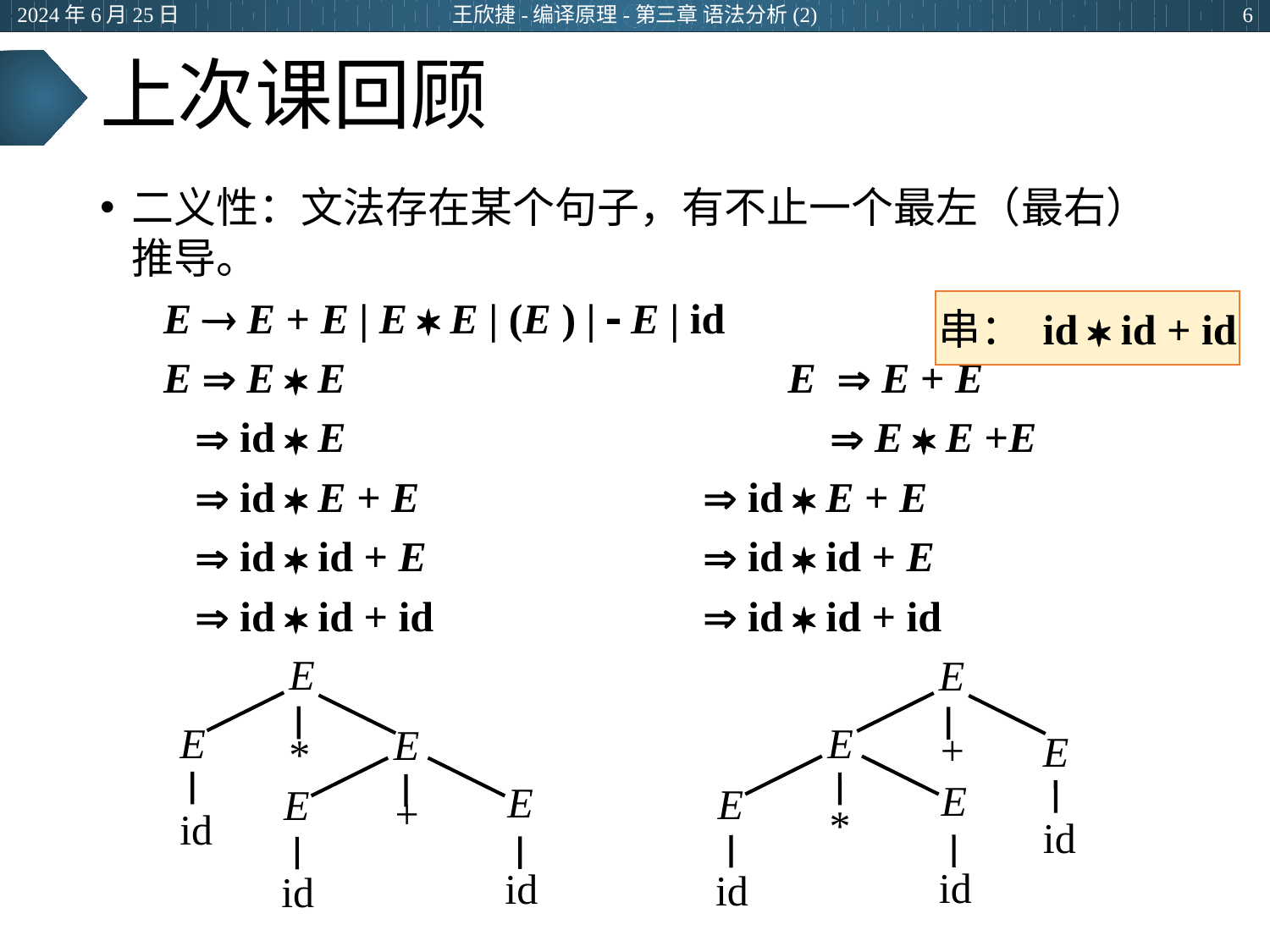

2024年6月25日
王欣捷-编译原理-第三章 语法分析(2)
6
# 上次课回顾
二义性：文法存在某个句子，有不止一个最左（最右）推导。
E → E + E | E ∗ E | (E ) | − E | id
E ⇒ E ∗ E			        E  ⇒ E + E
   ⇒ id ∗ E		                 	⇒ E ∗ E +E
   ⇒ id ∗ E + E		     	⇒ id ∗ E + E
   ⇒ id ∗ id + E	 	     	⇒ id ∗ id + E
   ⇒ id ∗ id + id		     	⇒ id ∗ id + id
串： id ∗ id + id
E
E

E
E
E
+
E
*

E

E
E
E

+
*
id
id

id
id
id
id